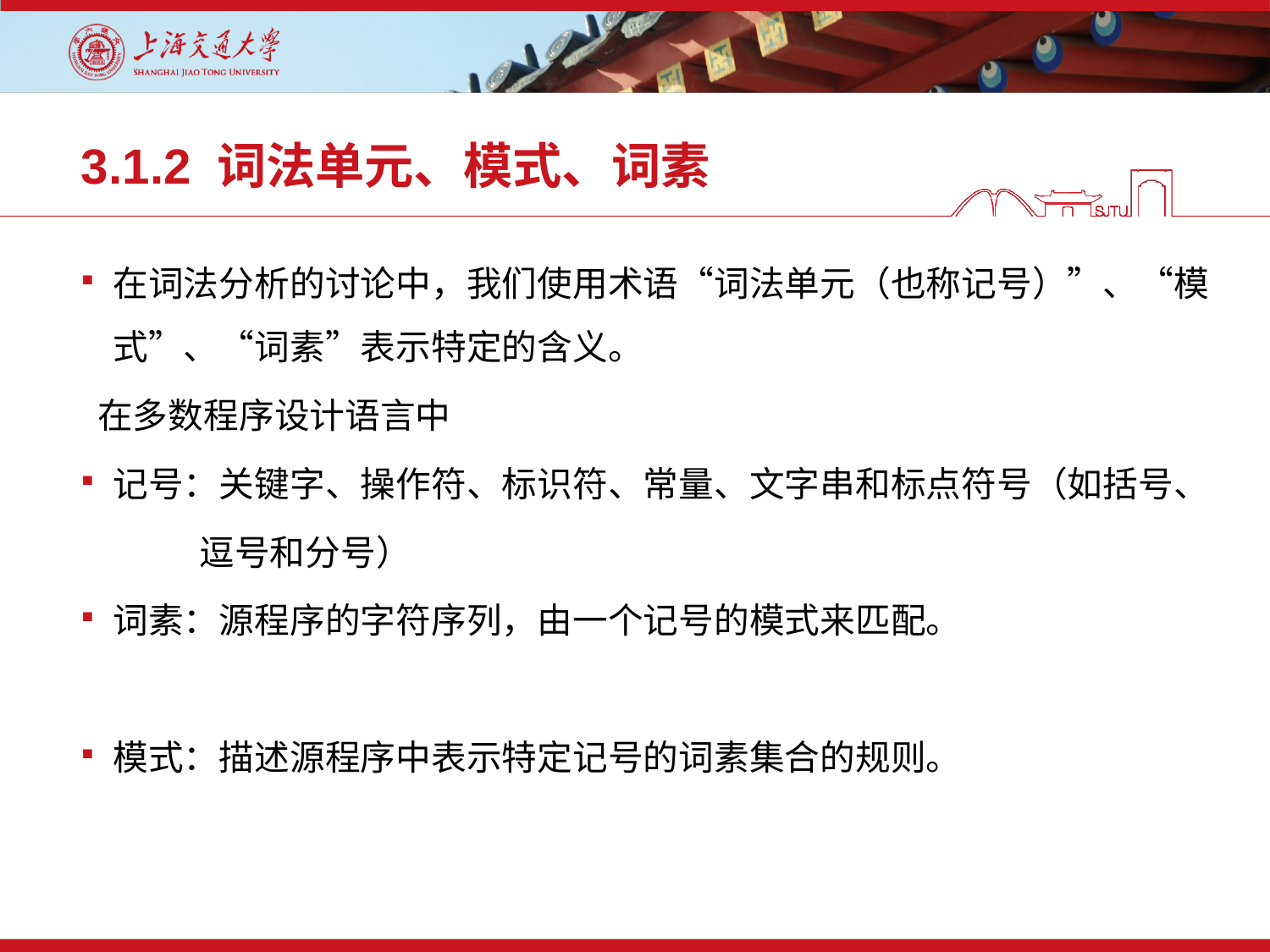

# 3.1.2 词法单元、模式、词素
在词法分析的讨论中，我们使用术语“词法单元（也称记号）”、“模式”、“词素”表示特定的含义。
 在多数程序设计语言中
记号：关键字、操作符、标识符、常量、文字串和标点符号（如括号、
              逗号和分号）
词素：源程序的字符序列，由一个记号的模式来匹配。

模式：描述源程序中表示特定记号的词素集合的规则。